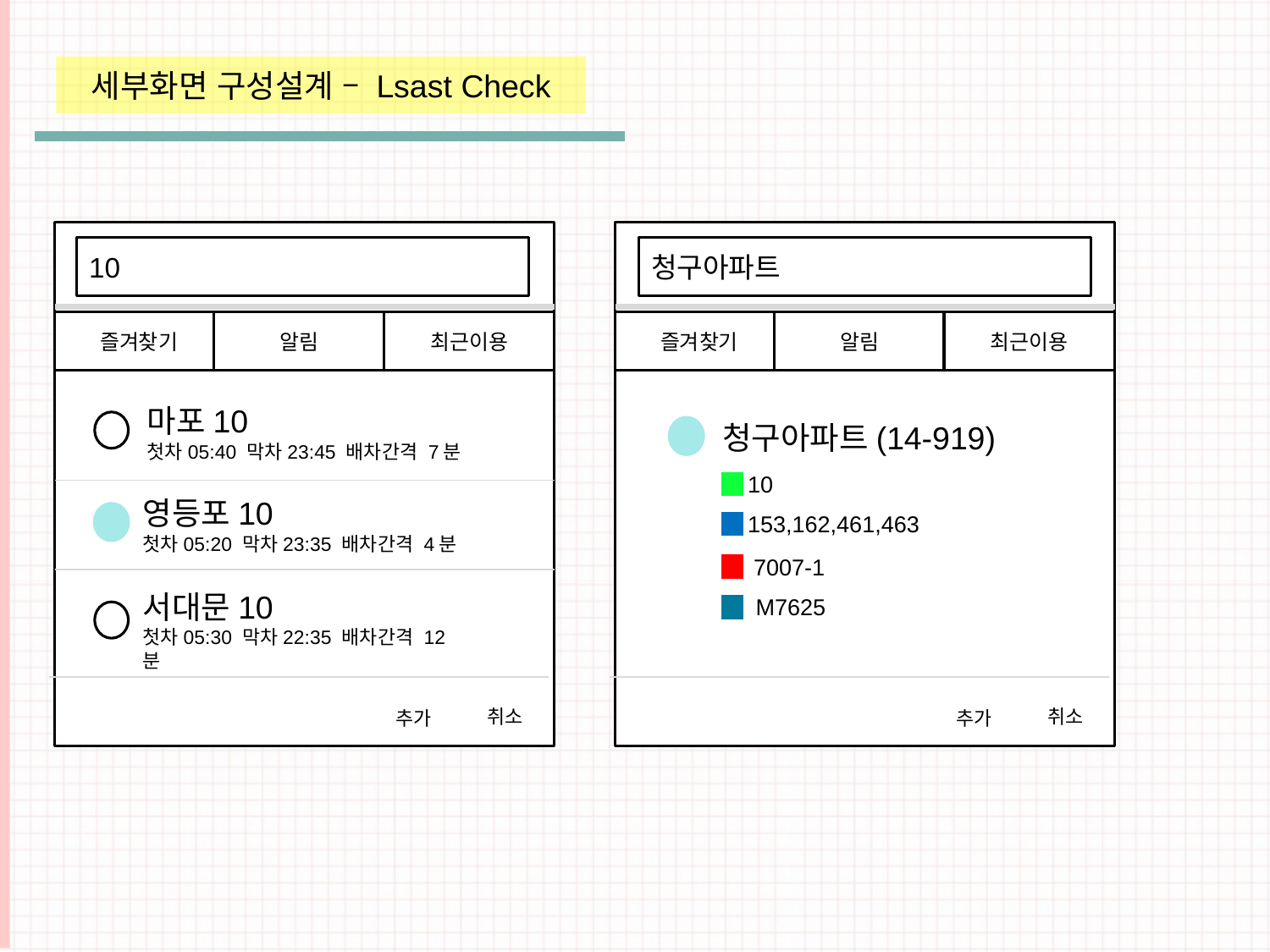

세부화면 구성설계 – Lsast Check

10
청구아파트
버스번호,정류장명/번호
즐겨찾기
알림
최근이용
즐겨찾기
알림
최근이용
마포10
첫차05:40 막차23:45 배차간격 7분
청구아파트(14-919)

10

영등포10
첫차05:20 막차23:35 배차간격 4분

153,162,461,463

7007-1

서대문10
첫차05:30 막차22:35 배차간격 12분
M7625

취소
취소
추가
추가